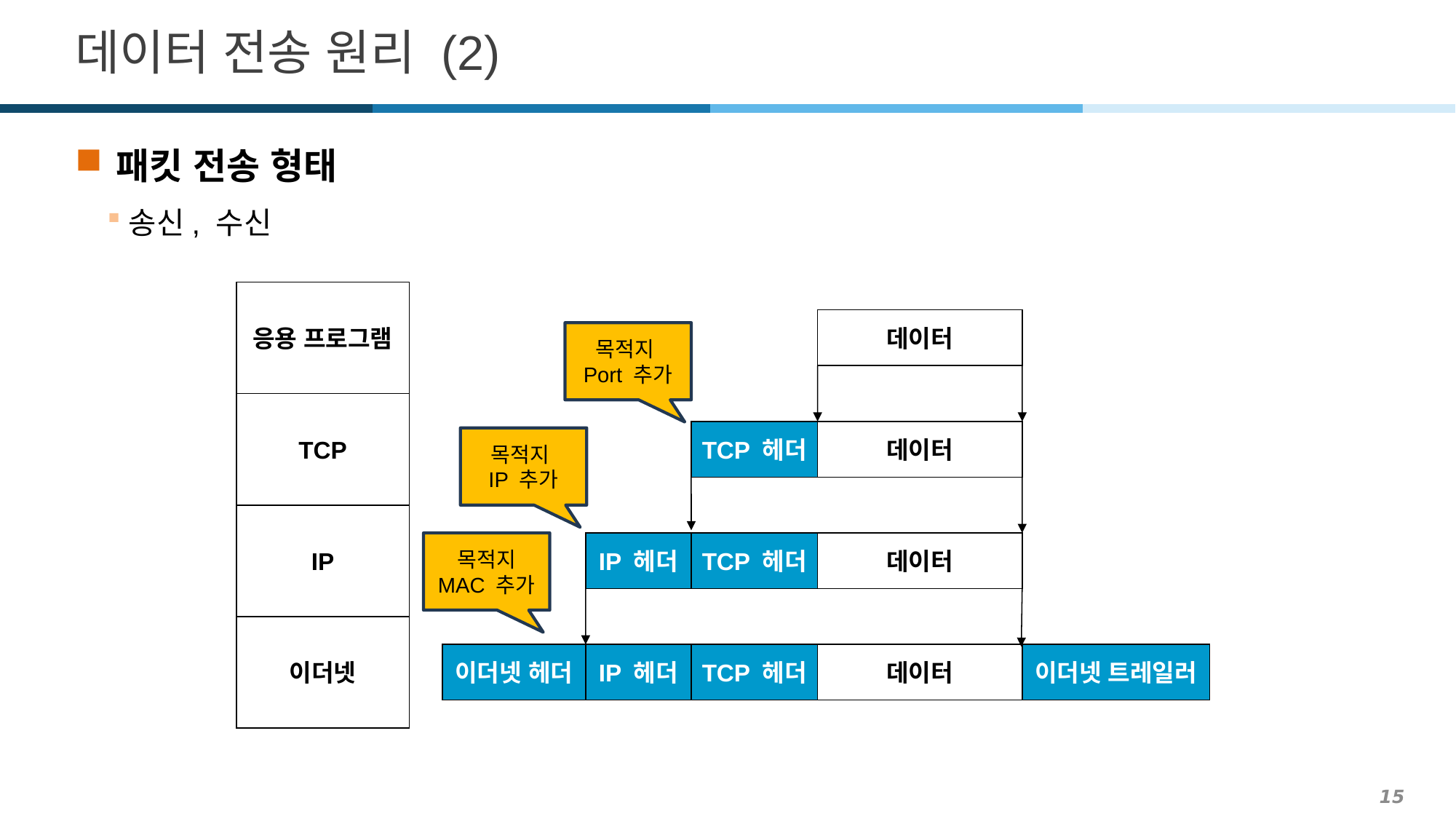

# 데이터 전송 원리 (2)
패킷 전송 형태
송신, 수신
응용 프로그램
데이터

TCP
TCP 헤더
데이터

IP
IP 헤더
TCP 헤더
데이터

이더넷
이더넷 헤더
IP 헤더
TCP 헤더
데이터
이더넷 트레일러
목적지
Port 추가
목적지
IP 추가
목적지 MAC 추가